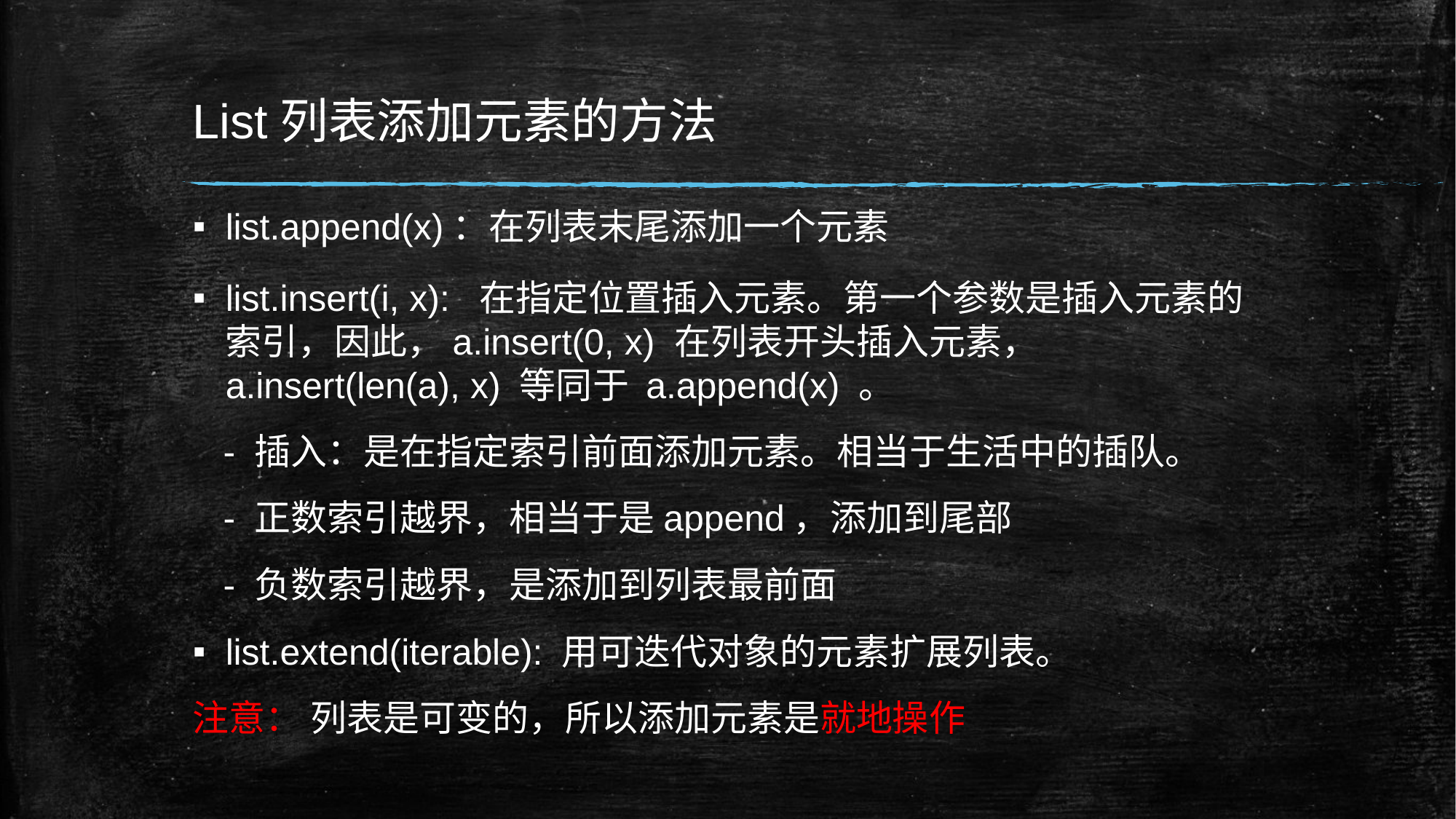

# List列表添加元素的方法
list.append(x)：在列表末尾添加一个元素
list.insert(i, x):  在指定位置插入元素。第一个参数是插入元素的索引，因此，a.insert(0, x) 在列表开头插入元素， a.insert(len(a), x) 等同于 a.append(x) 。
   - 插入：是在指定索引前面添加元素。相当于生活中的插队。
   - 正数索引越界，相当于是append，添加到尾部
   - 负数索引越界，是添加到列表最前面
list.extend(iterable): 用可迭代对象的元素扩展列表。
注意： 列表是可变的，所以添加元素是就地操作